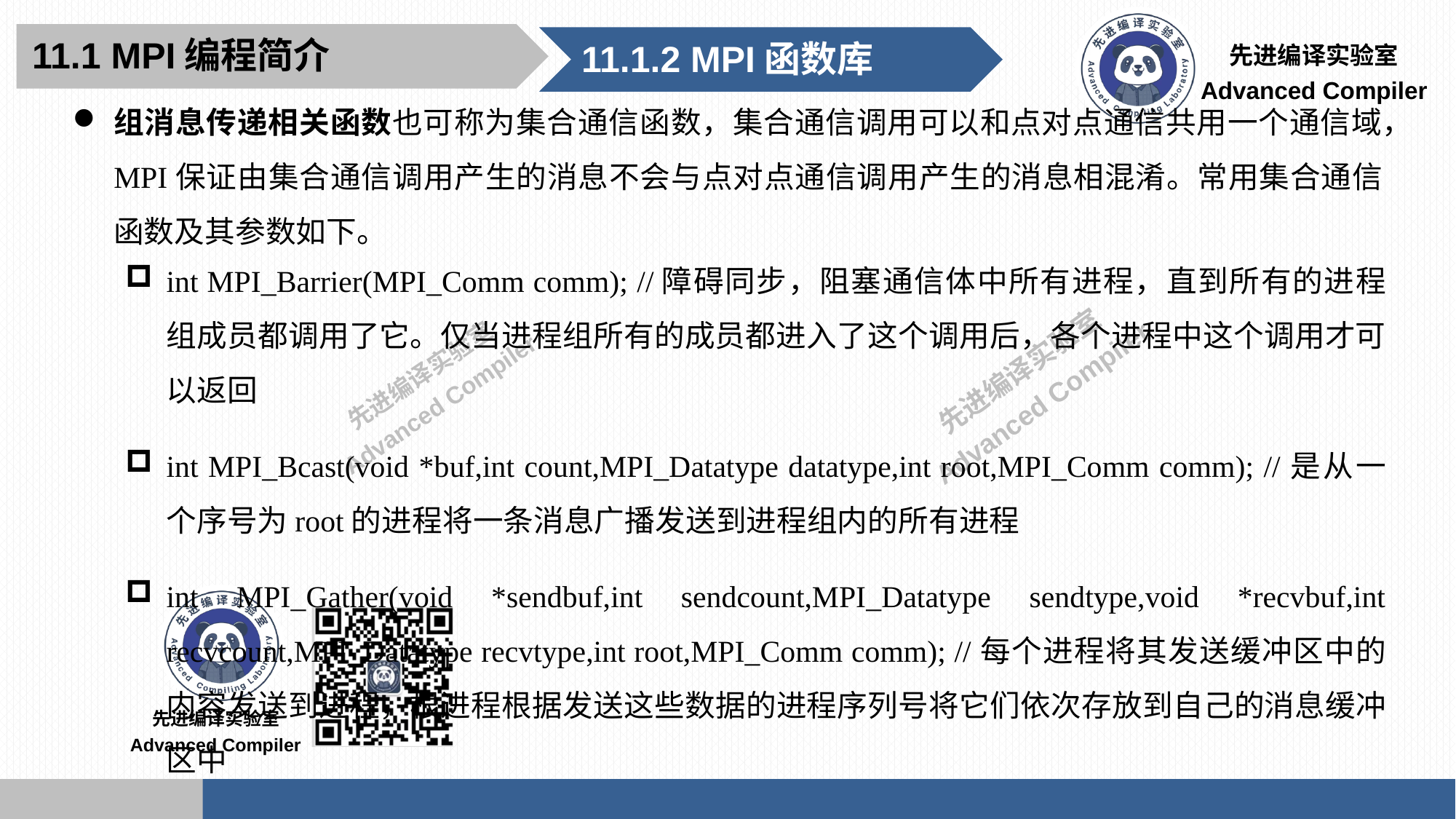

11.1 MPI编程简介

11.1.2 MPI函数库
组消息传递相关函数也可称为集合通信函数，集合通信调用可以和点对点通信共用一个通信域，MPI保证由集合通信调用产生的消息不会与点对点通信调用产生的消息相混淆。常用集合通信函数及其参数如下。
int MPI_Barrier(MPI_Comm comm); //障碍同步，阻塞通信体中所有进程，直到所有的进程组成员都调用了它。仅当进程组所有的成员都进入了这个调用后，各个进程中这个调用才可以返回
int MPI_Bcast(void *buf,int count,MPI_Datatype datatype,int root,MPI_Comm comm); //是从一个序号为root的进程将一条消息广播发送到进程组内的所有进程
int MPI_Gather(void *sendbuf,int sendcount,MPI_Datatype sendtype,void *recvbuf,int recvcount,MPI_Datatype recvtype,int root,MPI_Comm comm); //每个进程将其发送缓冲区中的内容发送到进程，根进程根据发送这些数据的进程序列号将它们依次存放到自己的消息缓冲区中